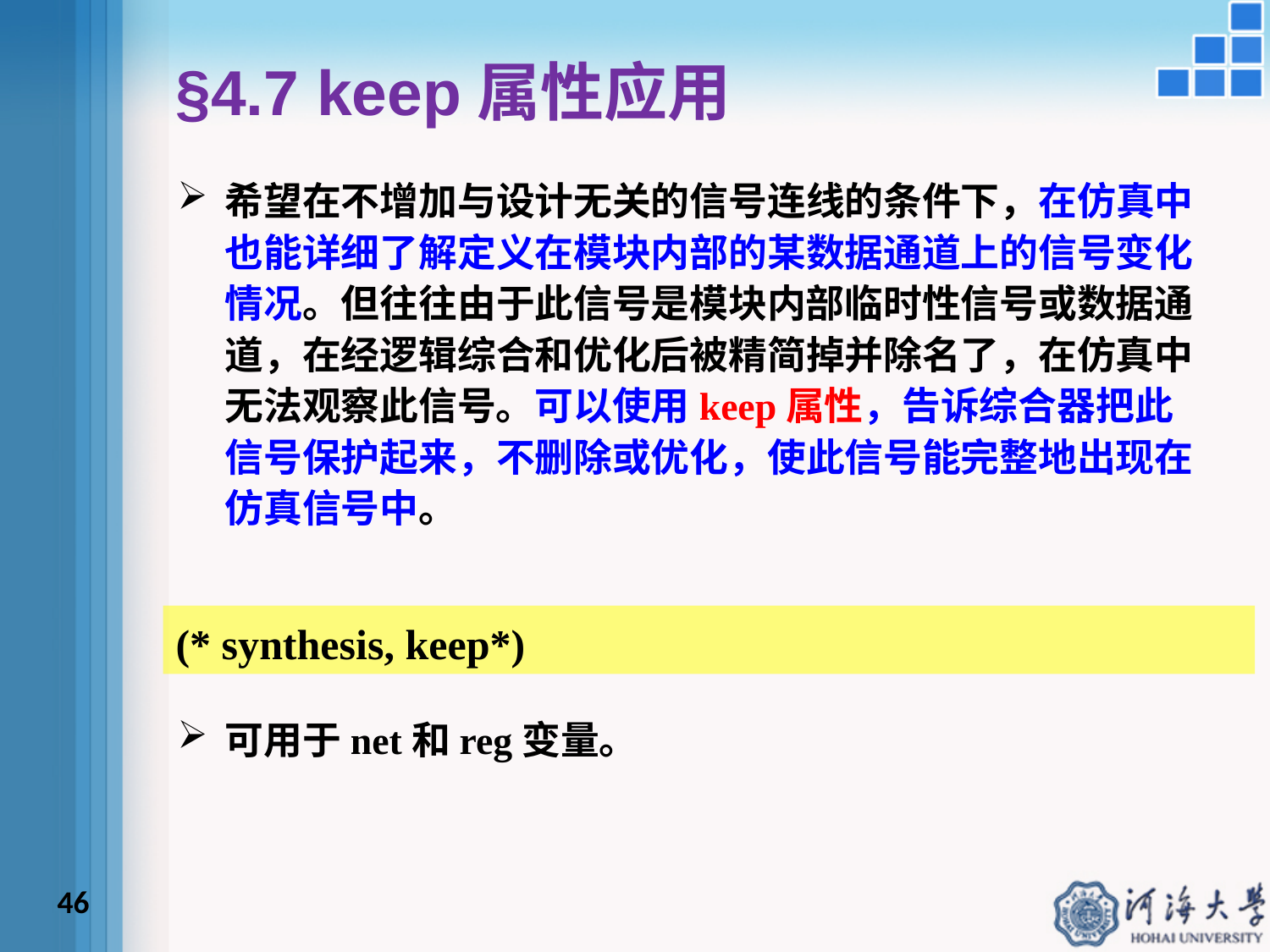

§4.7 keep属性应用
希望在不增加与设计无关的信号连线的条件下，在仿真中也能详细了解定义在模块内部的某数据通道上的信号变化情况。但往往由于此信号是模块内部临时性信号或数据通道，在经逻辑综合和优化后被精简掉并除名了，在仿真中无法观察此信号。可以使用keep属性，告诉综合器把此信号保护起来，不删除或优化，使此信号能完整地出现在仿真信号中。
(* synthesis, keep*)
可用于net和reg变量。
46